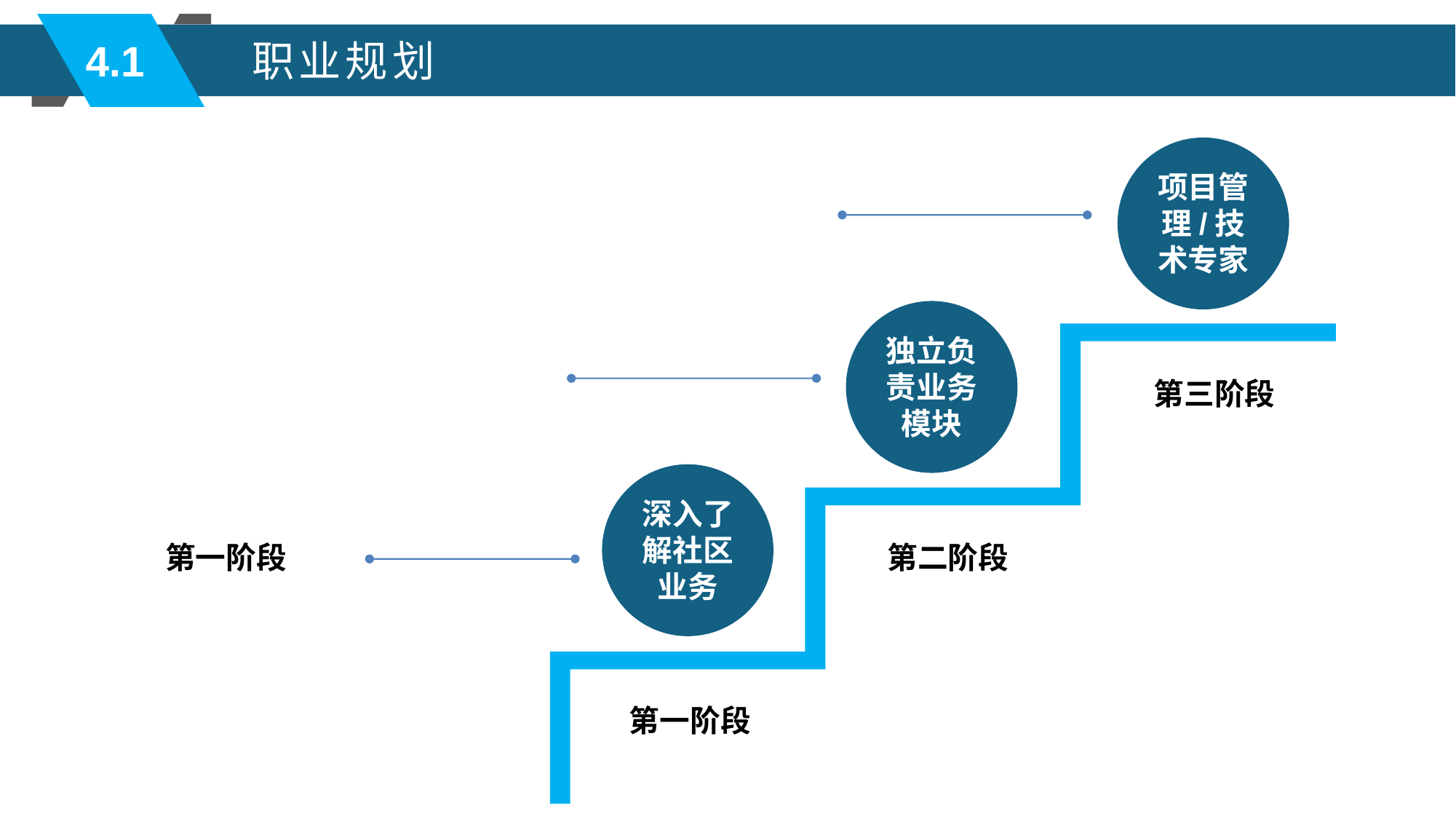

4.1
职业规划

项目管理/技术专家

独立负责业务模块

第三阶段

深入了解社区业务

第一阶段
第二阶段

第一阶段